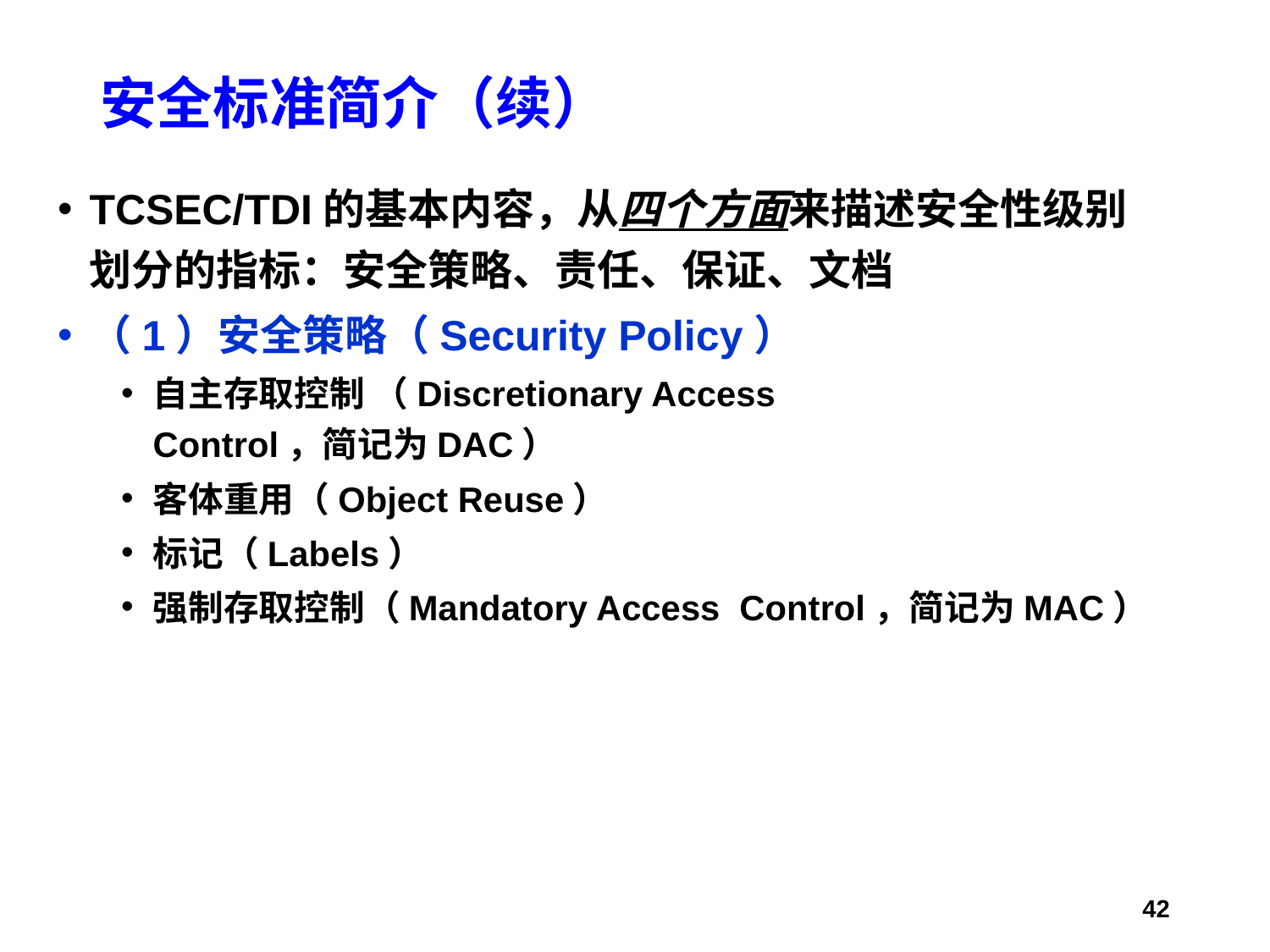

# 安全标准简介（续）
TCSEC/TDI的基本内容，从四个方面来描述安全性级别划分的指标：安全策略、责任、保证、文档
（1）安全策略（Security Policy）
自主存取控制 （Discretionary Access                                    Control，简记为DAC）
客体重用（Object Reuse）
标记（Labels）
强制存取控制（Mandatory Access  Control，简记为MAC）
42